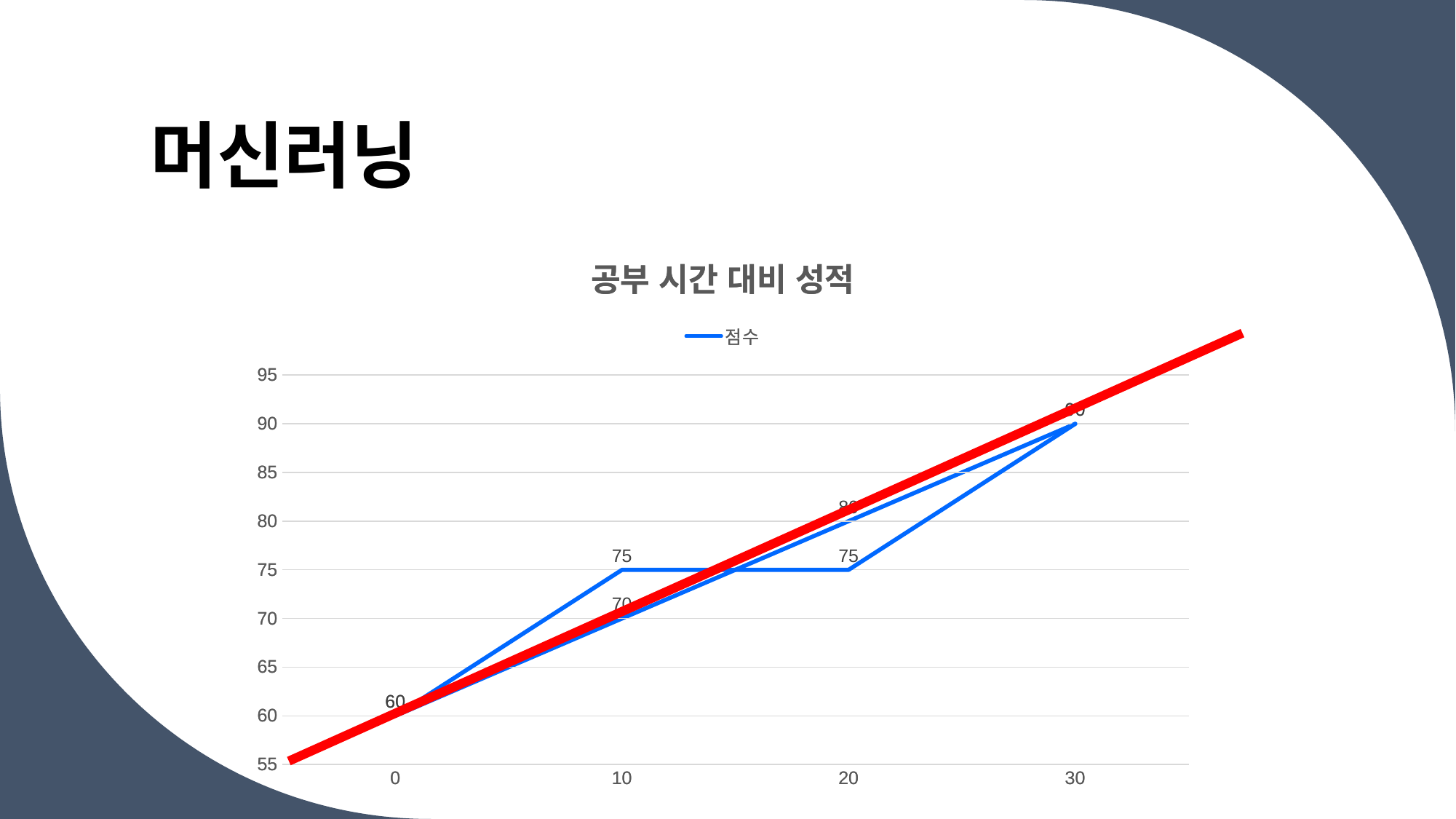

# 머신러닝

### Chart: 공부 시간 대비 성적

| Category | 점수 |
|---|---|
| 0 | 60.0 |
| 10 | 75.0 |
| 20 | 75.0 |
| 30 | 90.0 |

### Chart: 공부 시간 대비 성적

| Category | 점수 |
|---|---|
| 0 | 60.0 |
| 10 | 70.0 |
| 20 | 80.0 |
| 30 | 90.0 |